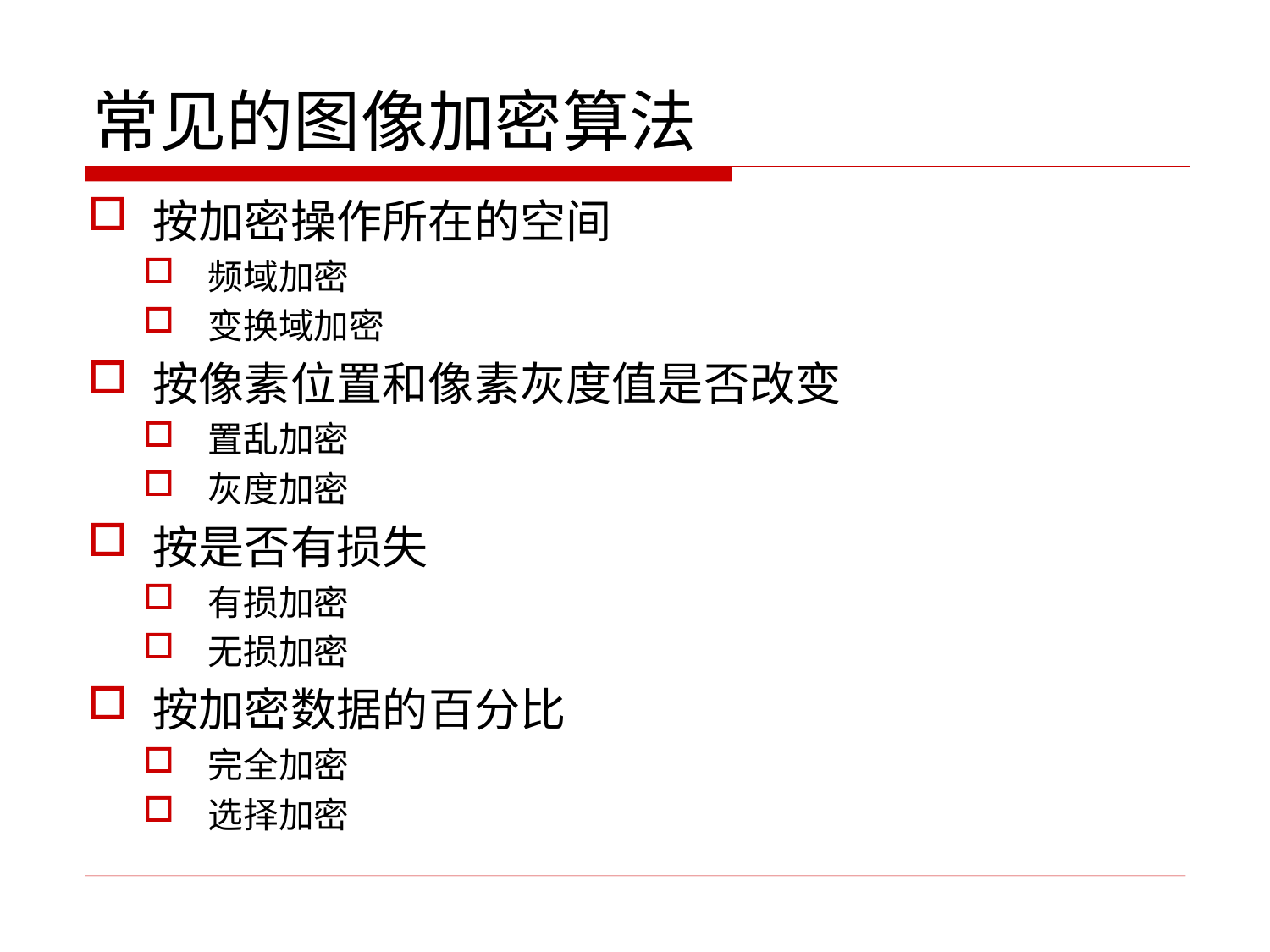

# 常见的图像加密算法
按加密操作所在的空间
频域加密
变换域加密
按像素位置和像素灰度值是否改变
置乱加密
灰度加密
按是否有损失
有损加密
无损加密
按加密数据的百分比
完全加密
选择加密